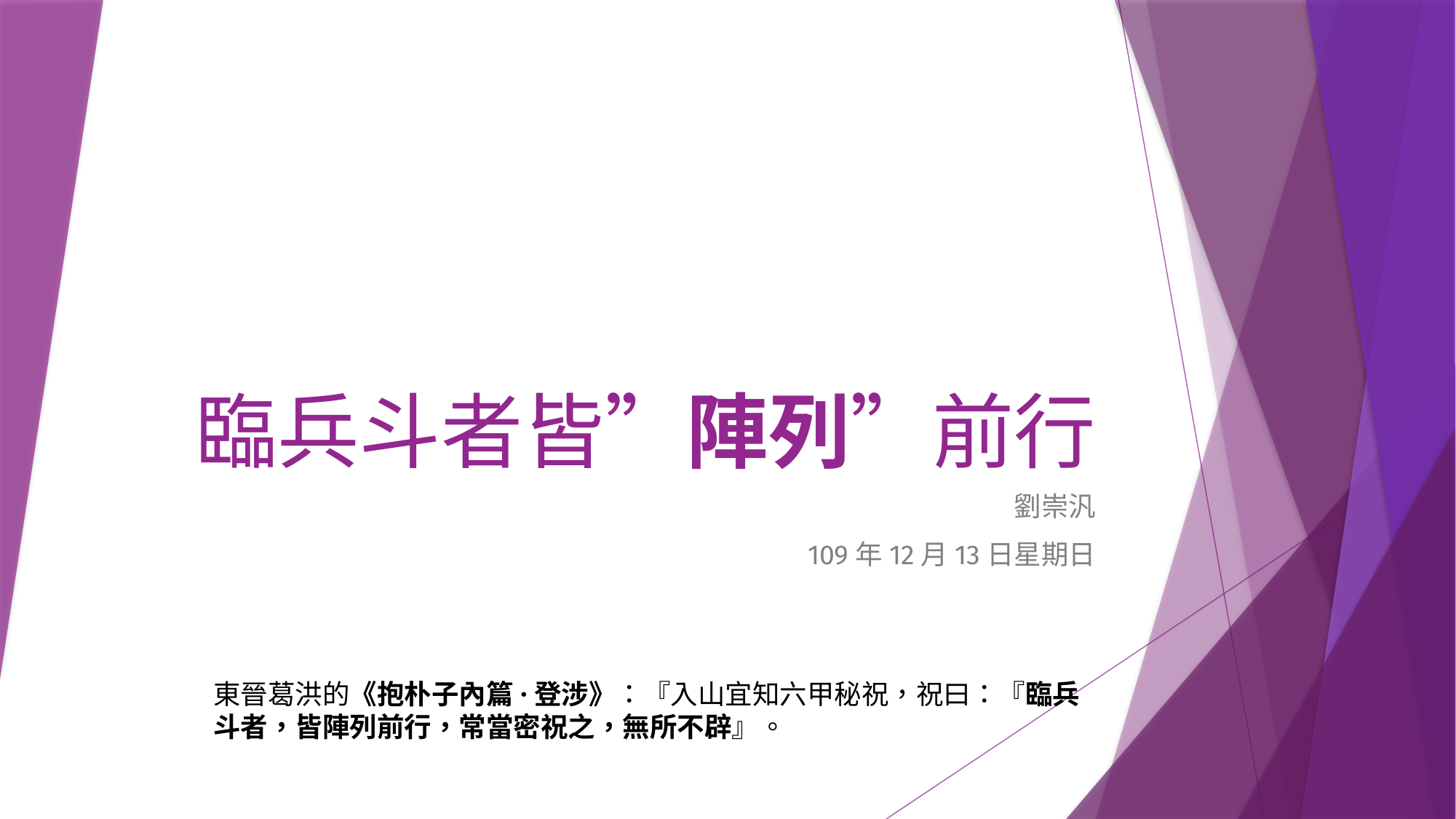

# 臨兵斗者皆”陣列”前行
劉崇汎
109年12月13日星期日
東晉葛洪的《抱朴子內篇·登涉》：『入山宜知六甲秘祝，祝曰：『臨兵斗者，皆陣列前行，常當密祝之，無所不辟』。